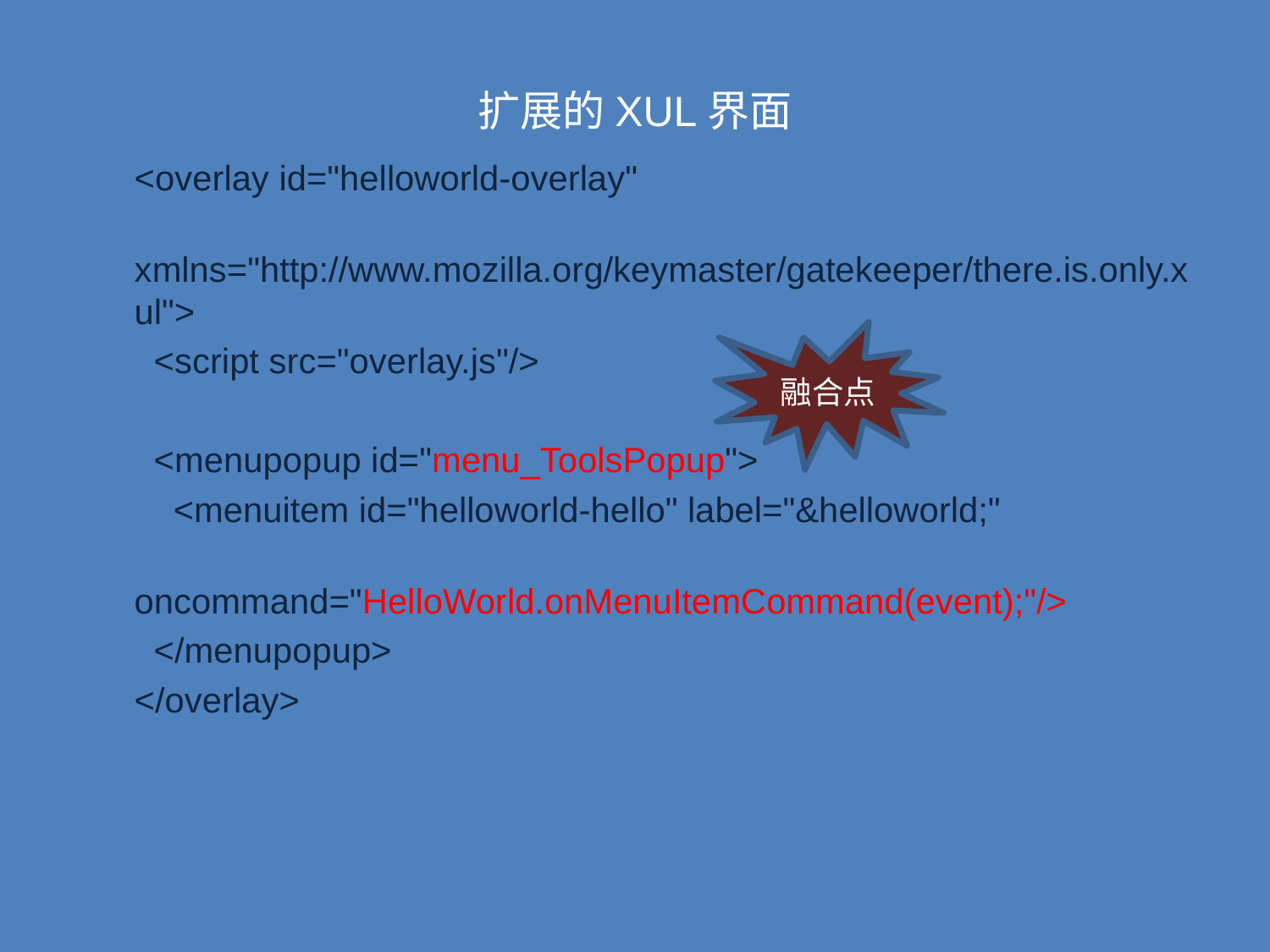

# 扩展的XUL界面
<overlay id="helloworld-overlay"
         xmlns="http://www.mozilla.org/keymaster/gatekeeper/there.is.only.xul">
  <script src="overlay.js"/>

  <menupopup id="menu_ToolsPopup">
    <menuitem id="helloworld-hello" label="&helloworld;"
              oncommand="HelloWorld.onMenuItemCommand(event);"/>
  </menupopup>
</overlay>
融合点